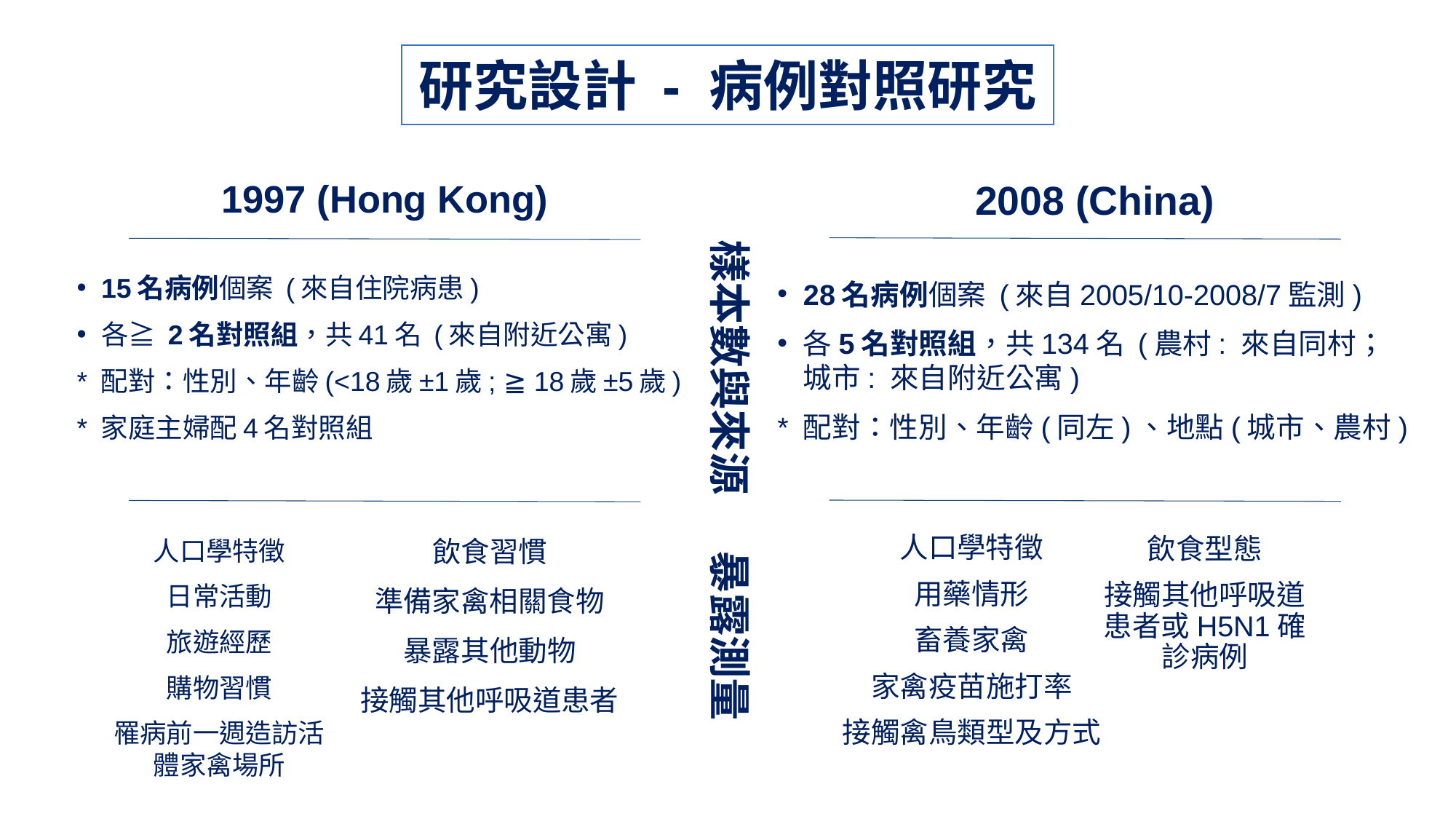

# 研究設計 - 病例對照研究
1997 (Hong Kong)

15名病例個案 (來自住院病患)
各≧ 2名對照組，共41名 (來自附近公寓)
* 配對：性別、年齡(<18歲±1歲; ≧ 18歲±5歲)
* 家庭主婦配4名對照組

2008 (China)

28名病例個案 (來自2005/10-2008/7監測)
各5名對照組，共134名 (農村: 來自同村；城市: 來自附近公寓)
* 配對：性別、年齡(同左)、地點(城市、農村)
樣本數與來源
暴露測量
飲食習慣
準備家禽相關食物
暴露其他動物
接觸其他呼吸道患者
人口學特徵
用藥情形
畜養家禽
家禽疫苗施打率
接觸禽鳥類型及方式
人口學特徵
日常活動
旅遊經歷
購物習慣
罹病前一週造訪活體家禽場所
飲食型態
接觸其他呼吸道患者或H5N1確診病例